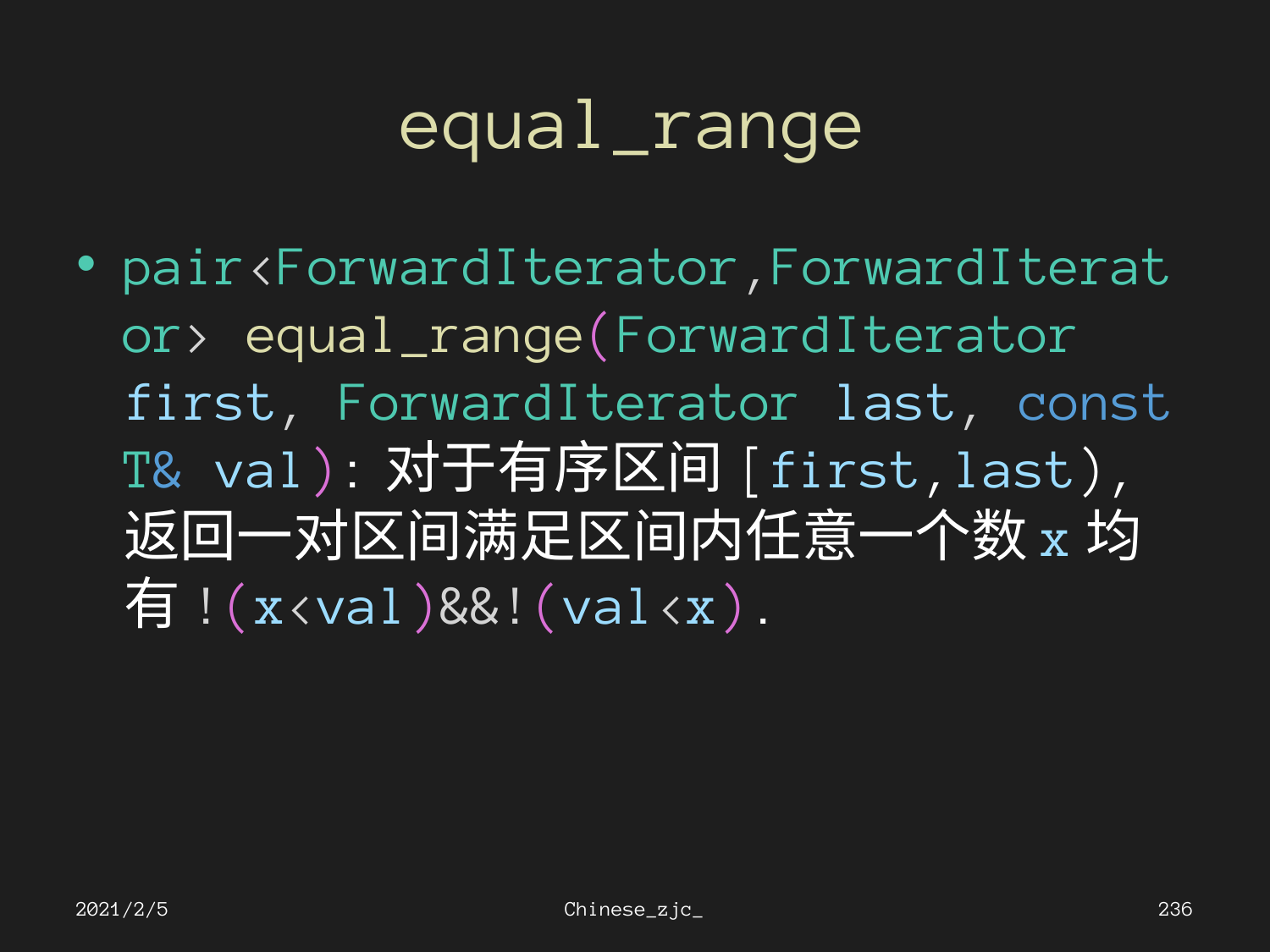

# equal_range
pair<ForwardIterator,ForwardIterator> equal_range(ForwardIterator first, ForwardIterator last, const T& val):对于有序区间[first,last),返回一对区间满足区间内任意一个数x均有!(x<val)&&!(val<x).
2021/2/5
Chinese_zjc_
236